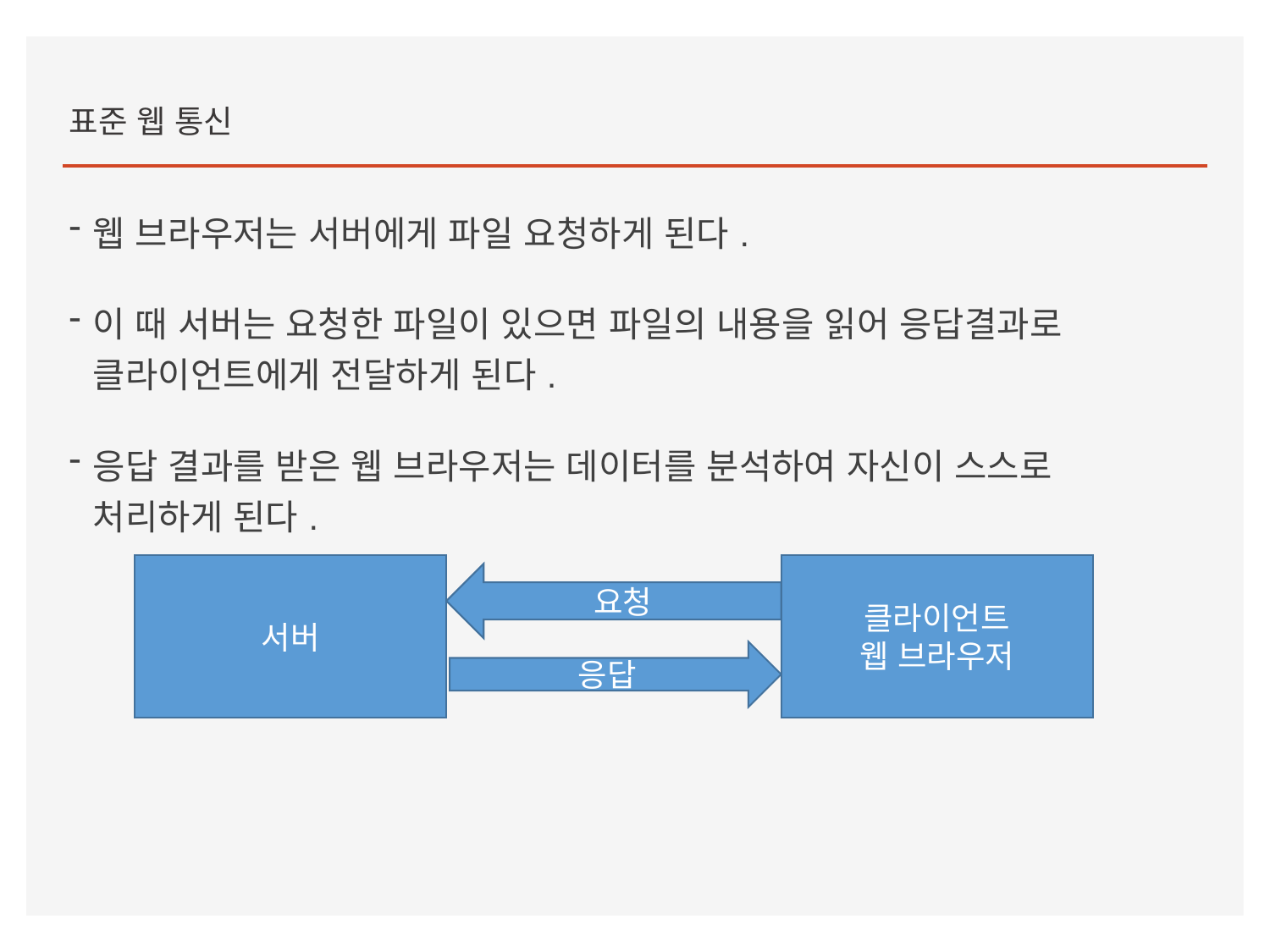

표준 웹 통신
웹 브라우저는 서버에게 파일 요청하게 된다.
이 때 서버는 요청한 파일이 있으면 파일의 내용을 읽어 응답결과로 클라이언트에게 전달하게 된다.
응답 결과를 받은 웹 브라우저는 데이터를 분석하여 자신이 스스로 처리하게 된다.
서버
클라이언트
웹 브라우저
요청
응답